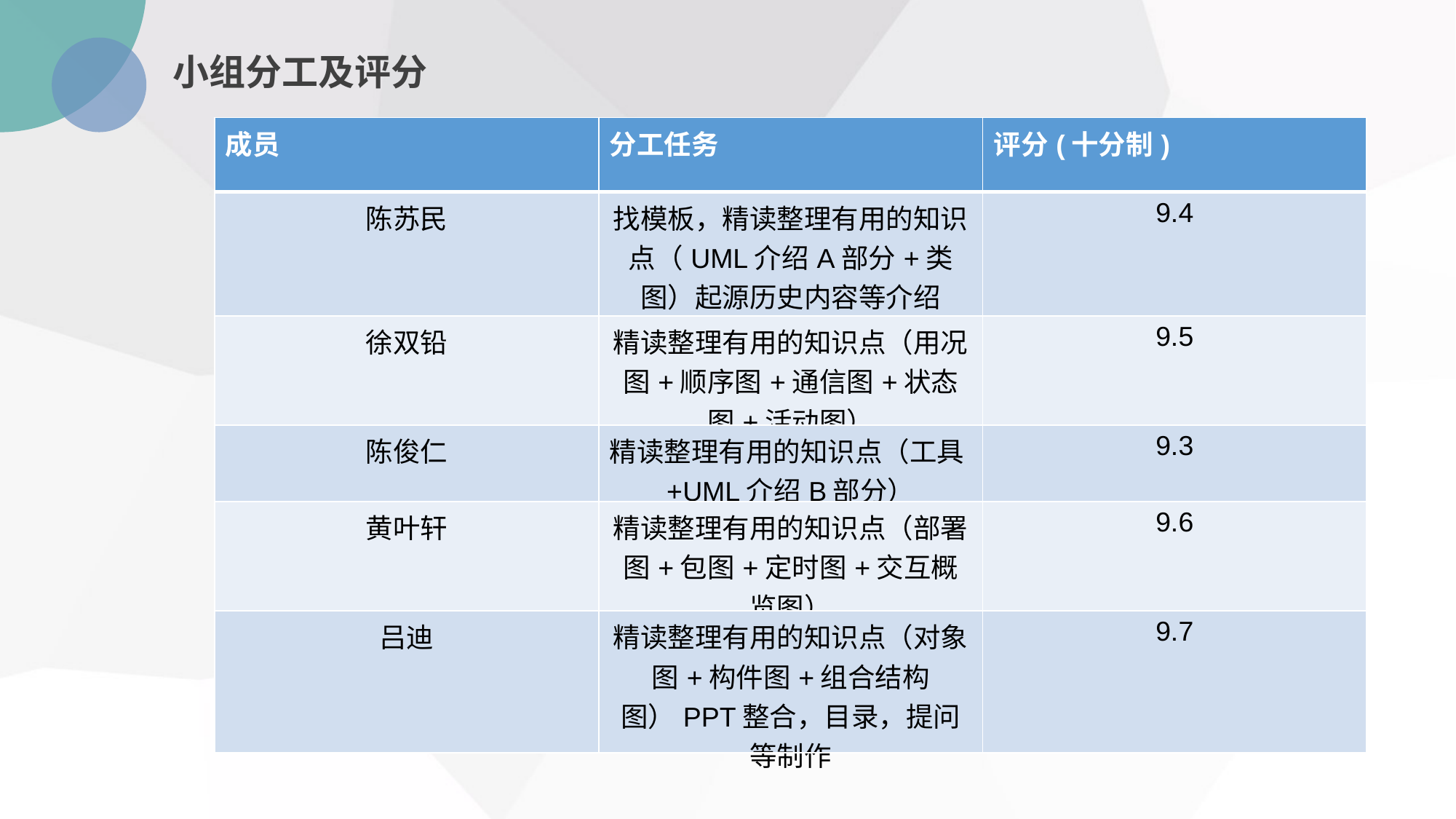

小组分工及评分
| 成员 | 分工任务 | 评分(十分制) |
| --- | --- | --- |
| 陈苏民 | 找模板，精读整理有用的知识点（UML介绍A部分+类图）起源历史内容等介绍 | 9.4 |
| 徐双铅 | 精读整理有用的知识点（用况图+顺序图+通信图+状态图+活动图） | 9.5 |
| 陈俊仁 | 精读整理有用的知识点（工具+UML介绍B部分） | 9.3 |
| 黄叶轩 | 精读整理有用的知识点（部署图+包图+定时图+交互概览图） | 9.6 |
| 吕迪 | 精读整理有用的知识点（对象图+构件图+组合结构图）PPT整合，目录，提问等制作 | 9.7 |